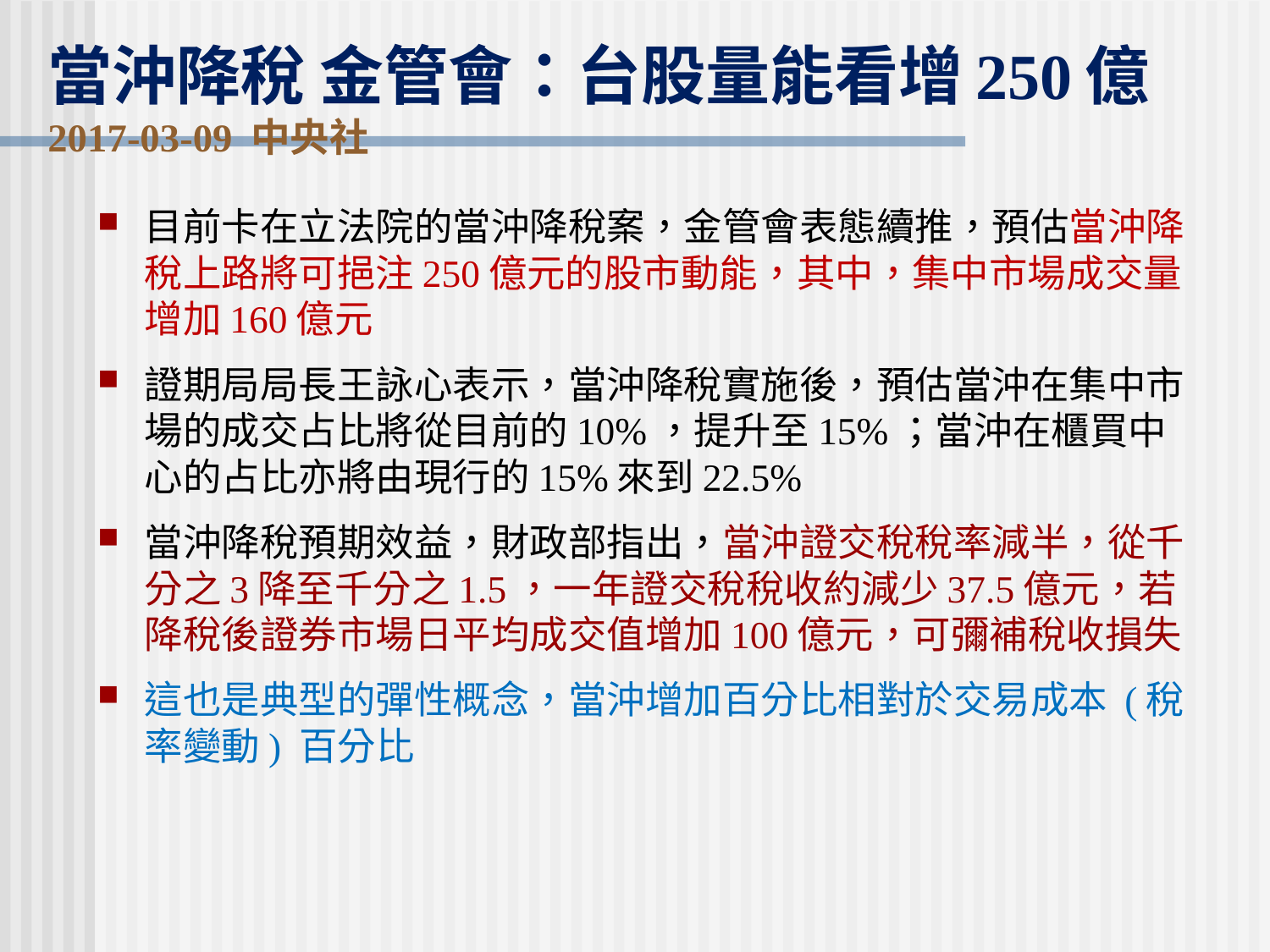

# 當沖降稅 金管會：台股量能看增250億 2017-03-09 中央社
目前卡在立法院的當沖降稅案，金管會表態續推，預估當沖降稅上路將可挹注250億元的股市動能，其中，集中市場成交量增加160億元
證期局局長王詠心表示，當沖降稅實施後，預估當沖在集中市場的成交占比將從目前的10%，提升至15%；當沖在櫃買中心的占比亦將由現行的15%來到22.5%
當沖降稅預期效益，財政部指出，當沖證交稅稅率減半，從千分之3降至千分之1.5，一年證交稅稅收約減少37.5億元，若降稅後證券市場日平均成交值增加100億元，可彌補稅收損失
這也是典型的彈性概念，當沖增加百分比相對於交易成本 (稅率變動) 百分比